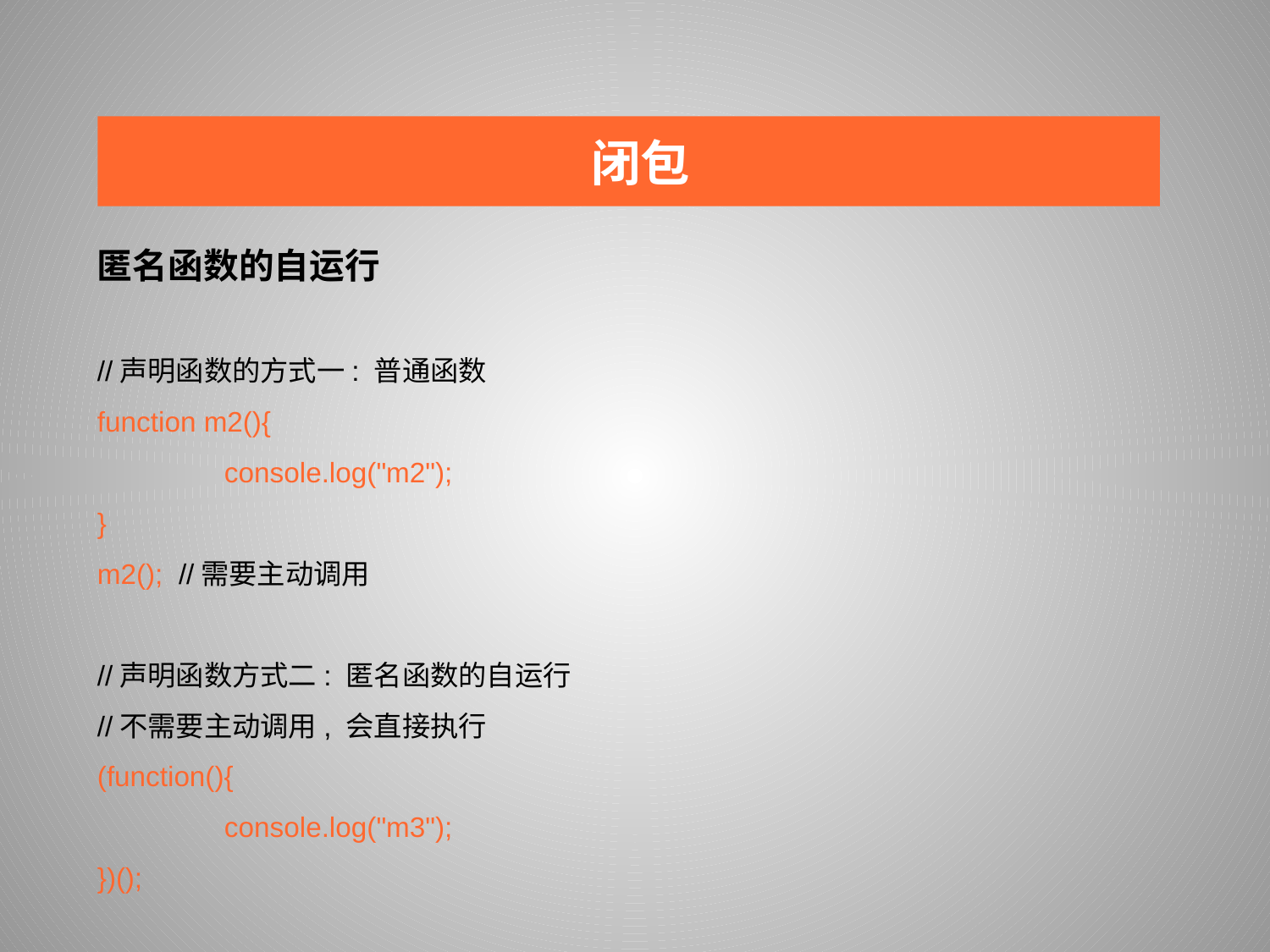

闭包
匿名函数的自运行

//声明函数的方式一: 普通函数
function m2(){
	console.log("m2");
}
m2();  //需要主动调用

//声明函数方式二: 匿名函数的自运行
//不需要主动调用, 会直接执行
(function(){
	console.log("m3");
})();